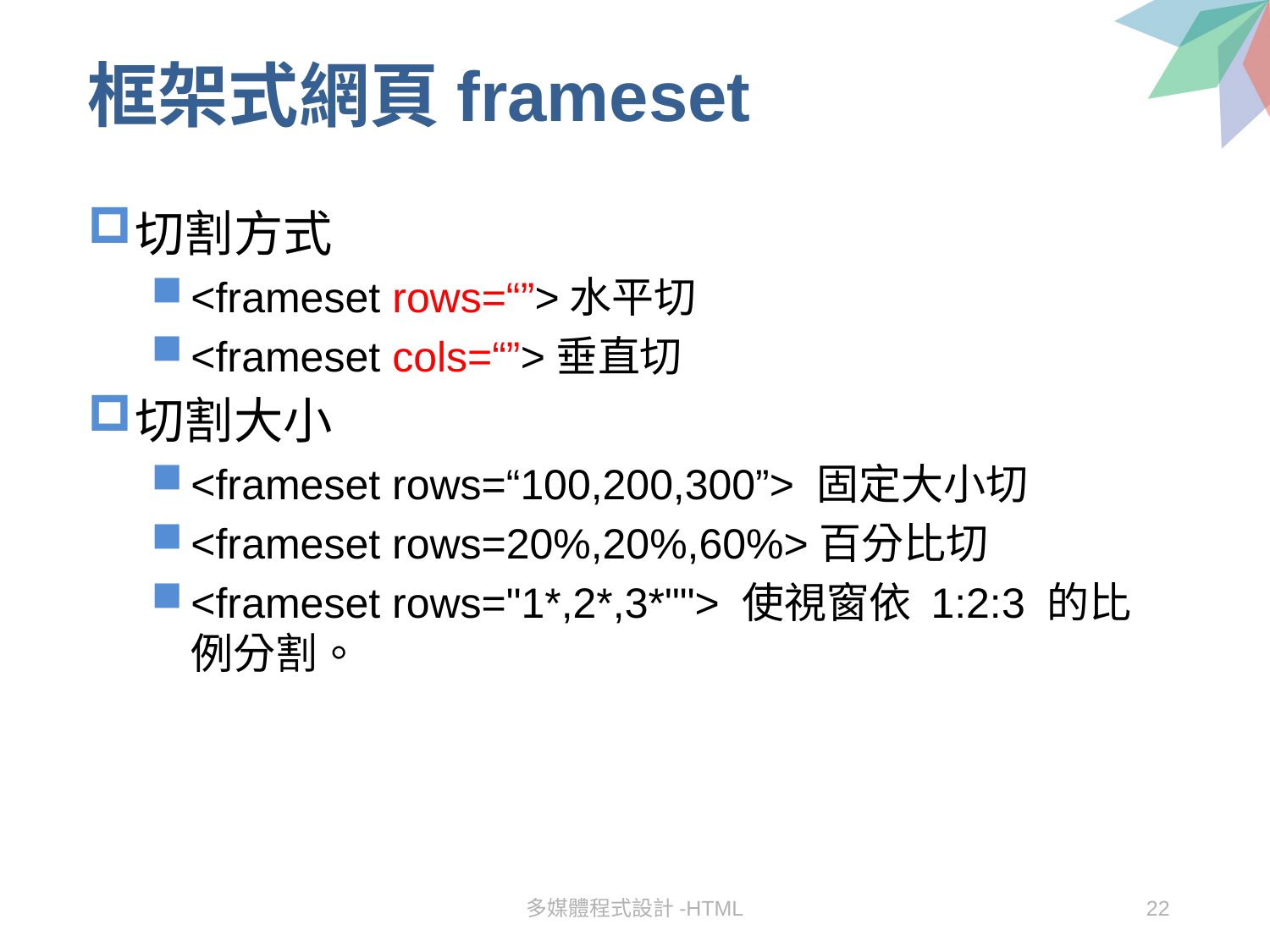

# 框架式網頁frameset
切割方式
<frameset rows=“”>水平切
<frameset cols=“”>垂直切
切割大小
<frameset rows=“100,200,300”> 固定大小切
<frameset rows=20%,20%,60%>百分比切
<frameset rows="1*,2*,3*""> 使視窗依 1:2:3 的比例分割。
多媒體程式設計-HTML
22